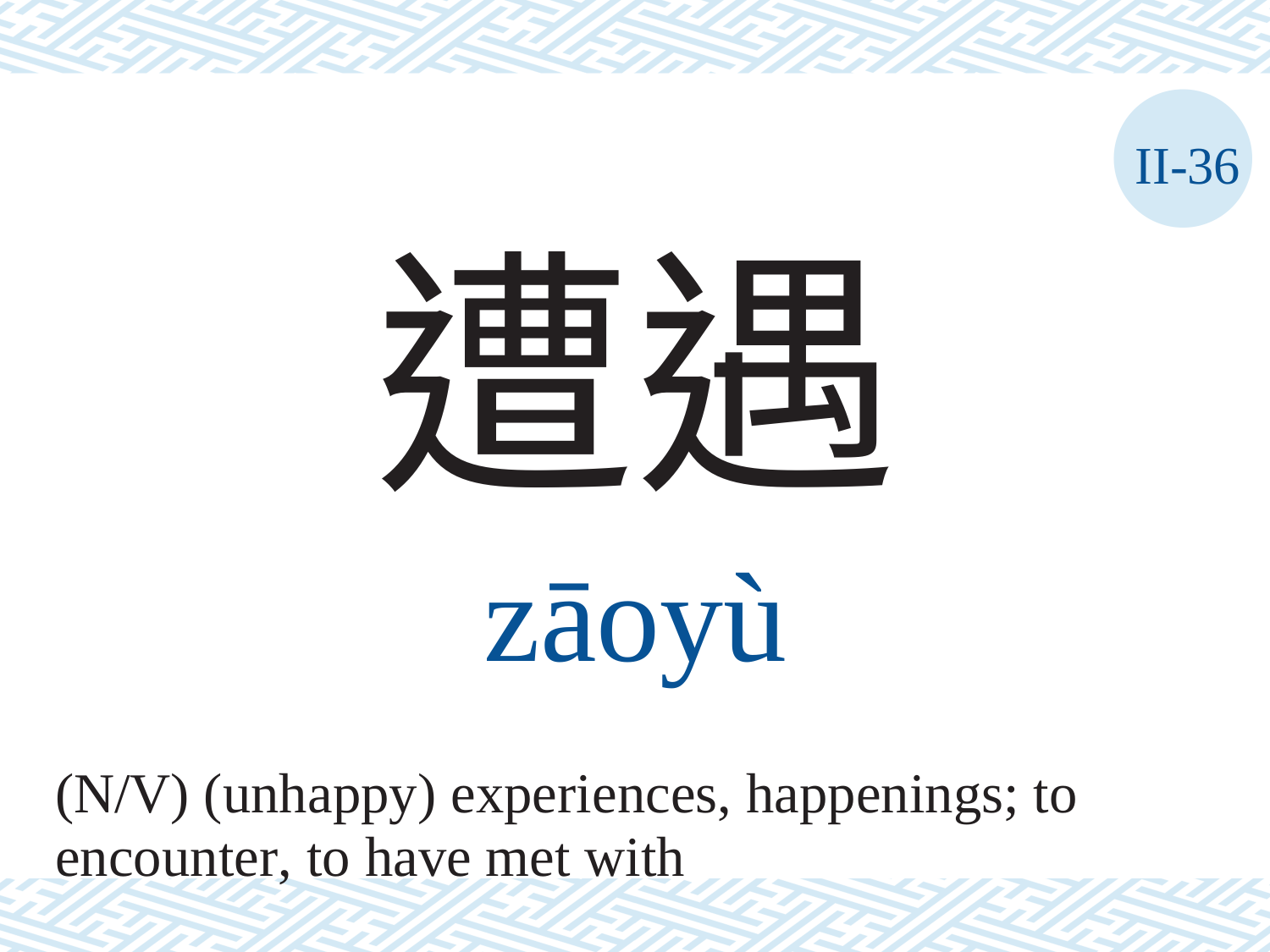

II-36
遭遇
zāoyù
(N/V) (unhappy) experiences, happenings; to
encounter, to have met with